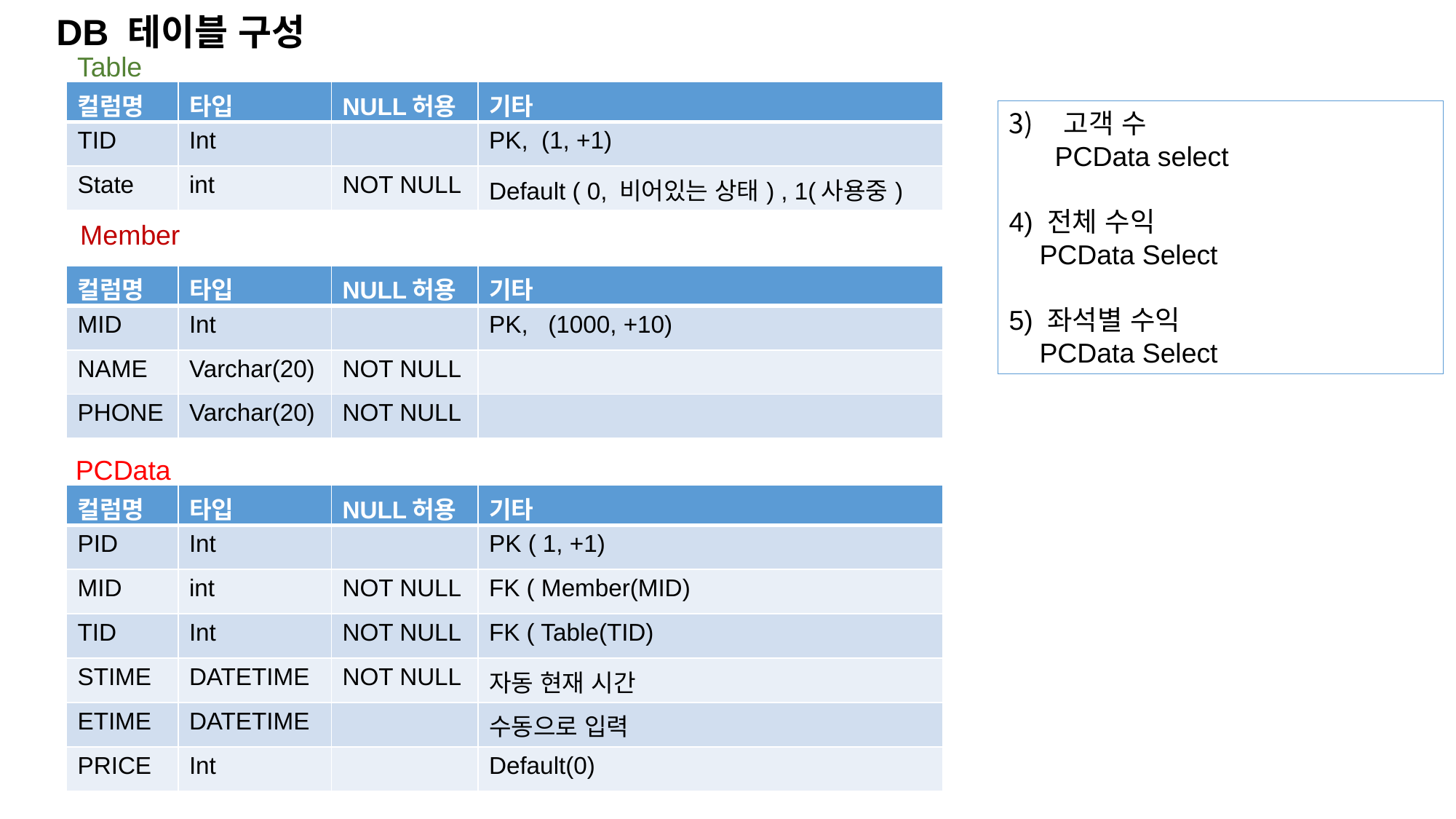

DB 테이블 구성
Table
| 컬럼명 | 타입 | NULL허용 | 기타 |
| --- | --- | --- | --- |
| TID | Int |  | PK, (1, +1) |
| State | int | NOT NULL | Default ( 0, 비어있는 상태) , 1(사용중) |
고객 수
      PCData select

4) 전체 수익
    PCData Select

5) 좌석별 수익
    PCData Select
Member
| 컬럼명 | 타입 | NULL허용 | 기타 |
| --- | --- | --- | --- |
| MID | Int |  | PK, (1000, +10) |
| NAME | Varchar(20) | NOT NULL |  |
| PHONE | Varchar(20) | NOT NULL |  |
PCData
| 컬럼명 | 타입 | NULL허용 | 기타 |
| --- | --- | --- | --- |
| PID | Int |  | PK ( 1, +1) |
| MID | int | NOT NULL | FK ( Member(MID) |
| TID | Int | NOT NULL | FK ( Table(TID) |
| STIME | DATETIME | NOT NULL | 자동 현재 시간 |
| ETIME | DATETIME |  | 수동으로 입력 |
| PRICE | Int |  | Default(0) |